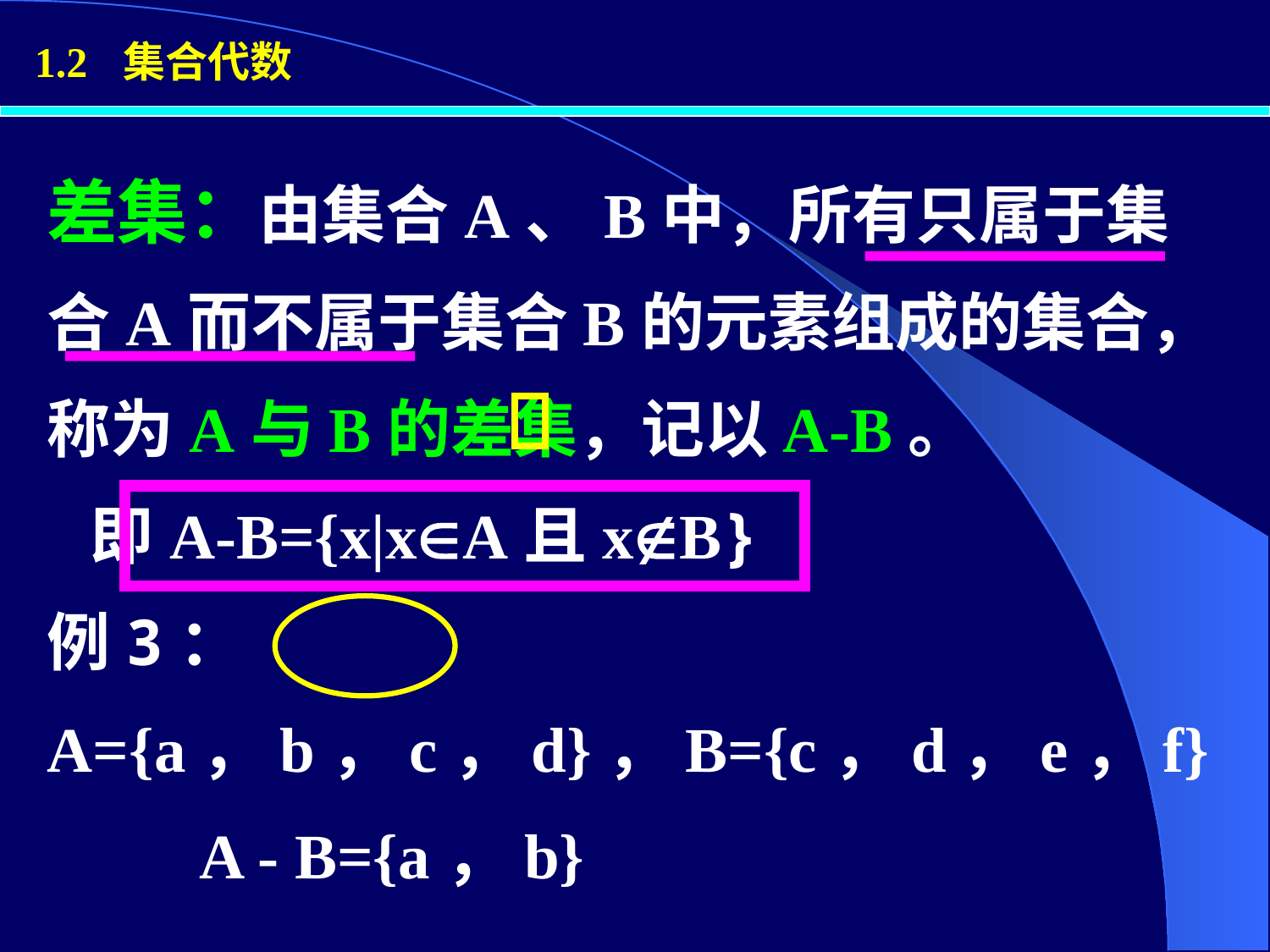

1.2 集合代数

差集：由集合A、B中，所有只属于集合A而不属于集合B的元素组成的集合，称为A与B的差集，记以A-B。
   即A-B={x|x∈A且x∉B}
例3：A={a，b，c，d}，B={c，d，e，f}
    A - B={a，b}